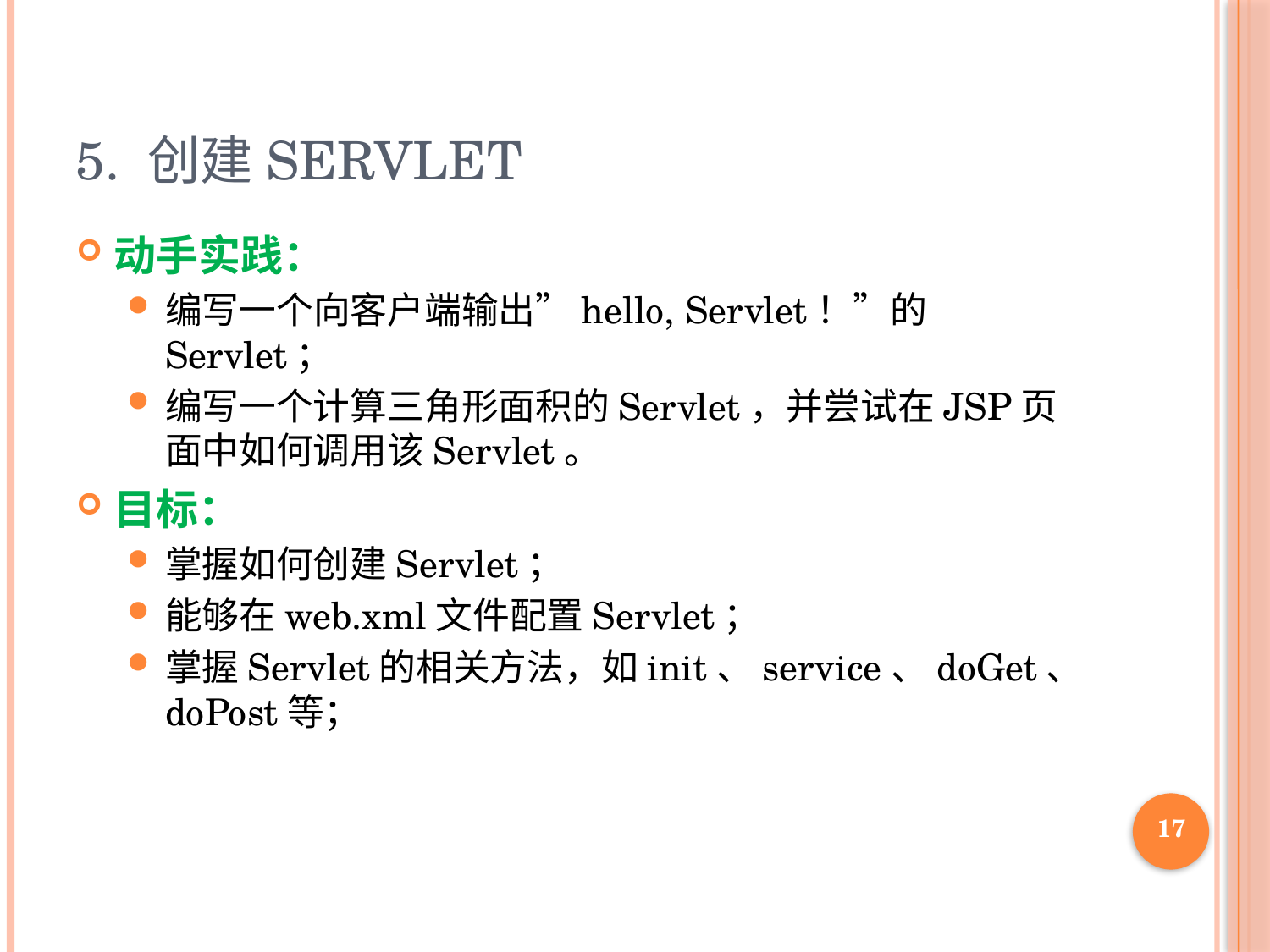

# 5. 创建Servlet
动手实践：
编写一个向客户端输出”hello, Servlet！”的Servlet；
编写一个计算三角形面积的Servlet，并尝试在JSP页面中如何调用该Servlet。
目标：
掌握如何创建Servlet；
能够在web.xml文件配置Servlet；
掌握Servlet的相关方法，如init、service、doGet、doPost等；
17